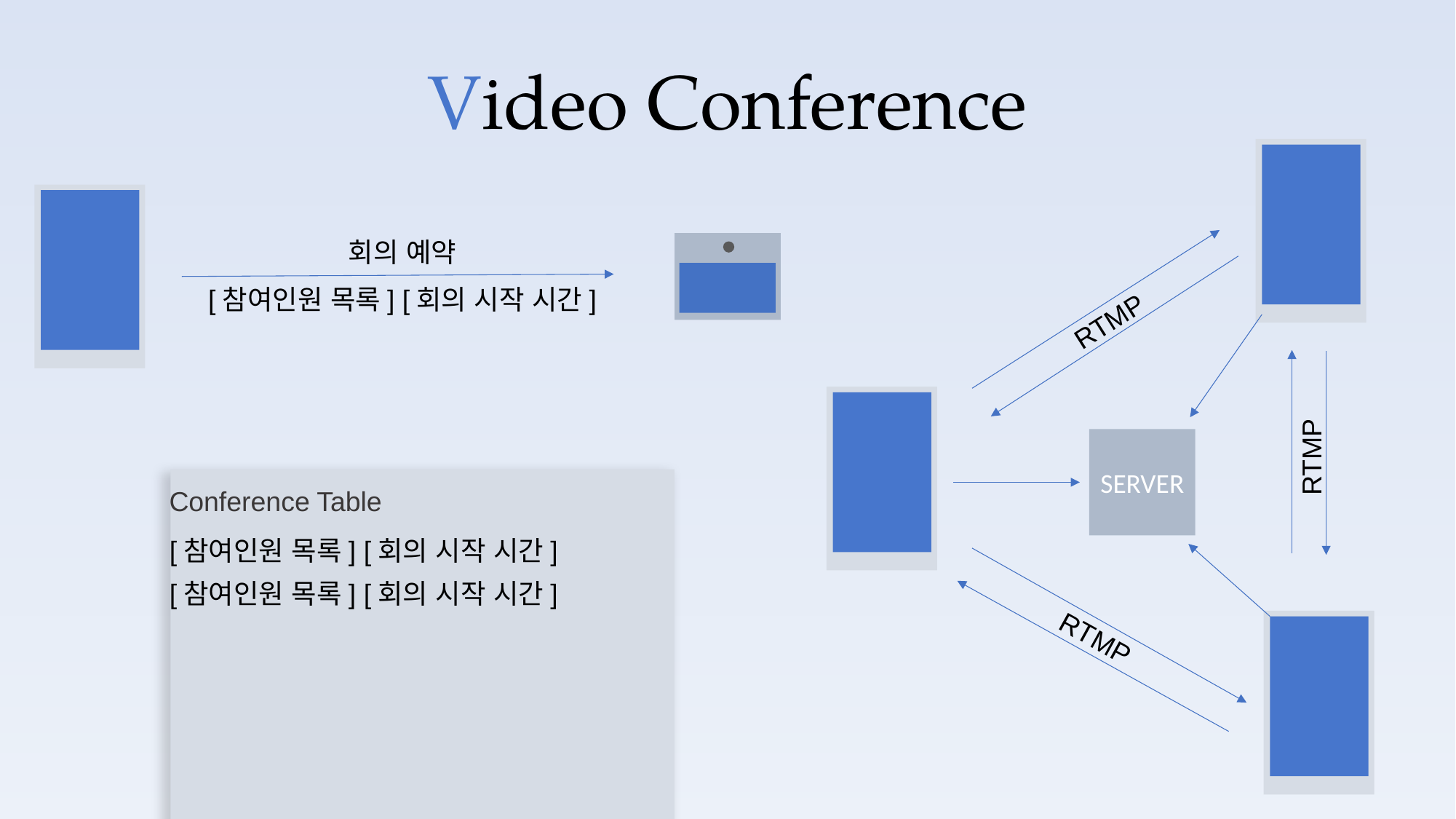

Video Conference

회의 예약

[참여인원 목록] [회의 시작 시간]
RTMP

SERVER
RTMP

Conference Table
[참여인원 목록] [회의 시작 시간]
[참여인원 목록] [회의 시작 시간]

RTMP